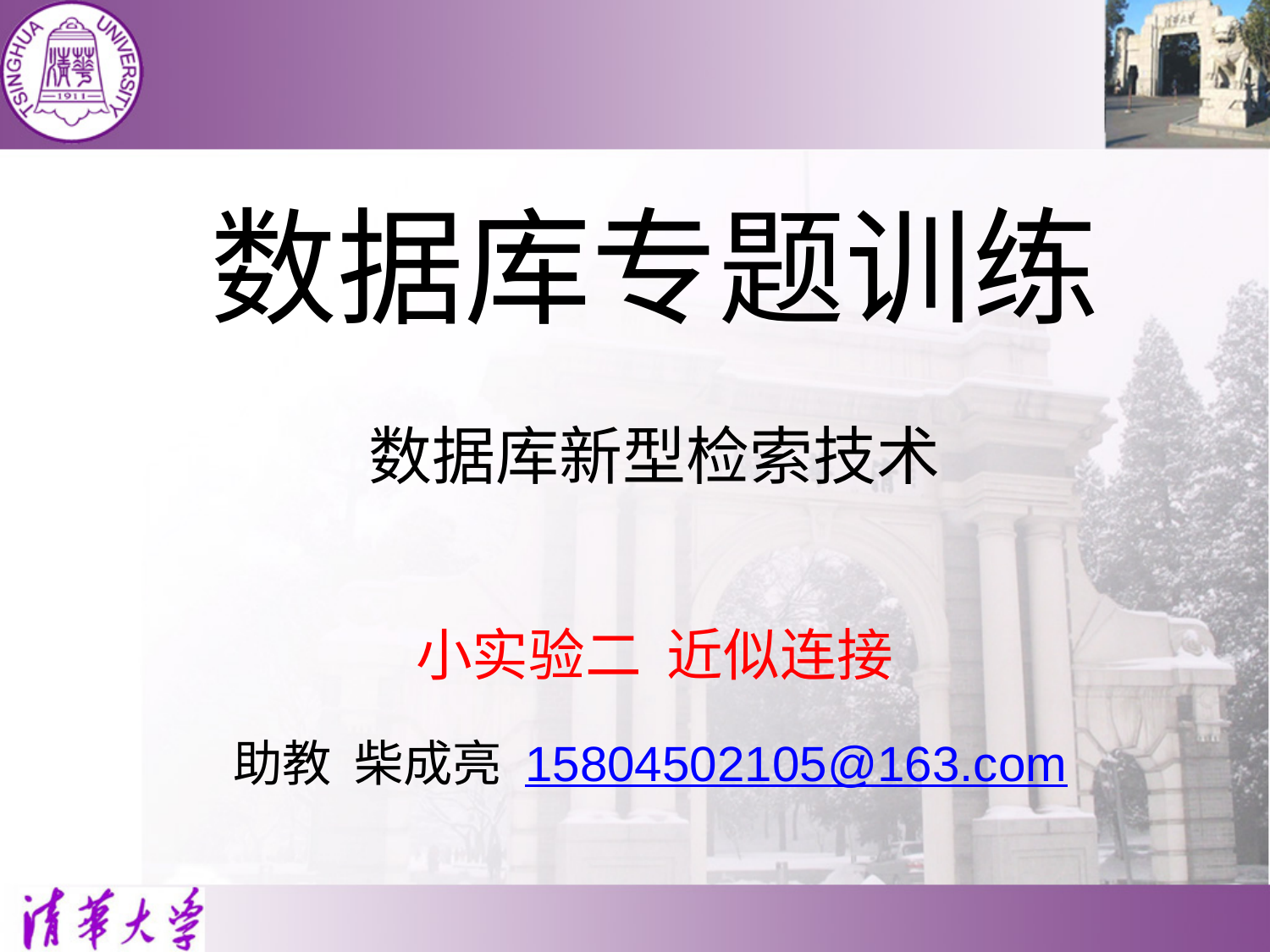

# 数据库专题训练 数据库新型检索技术 小实验二  近似连接
助教  柴成亮 15804502105@163.com